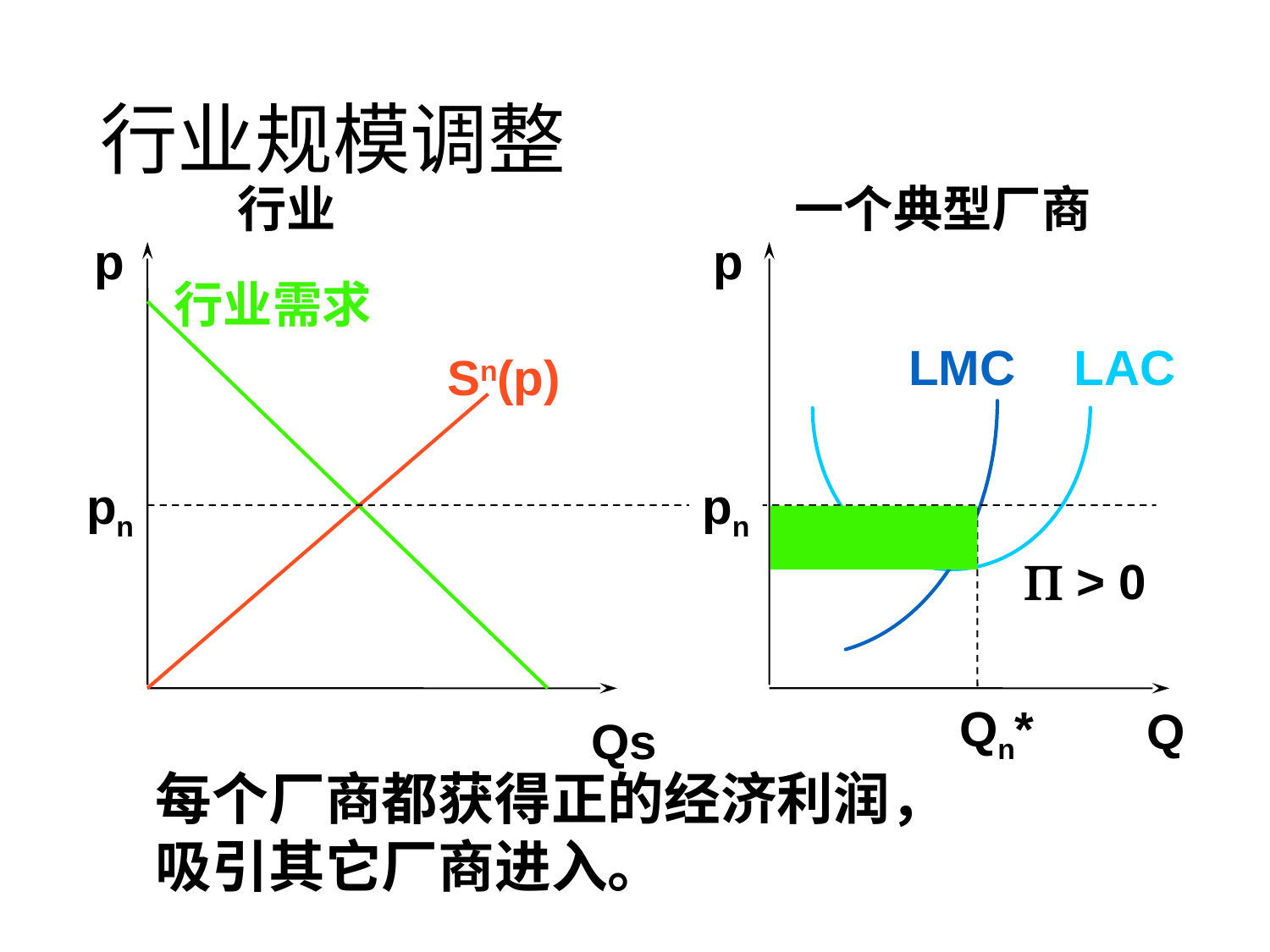

# 行业规模调整
行业
一个典型厂商
p
p

行业需求

LMC
LAC
Sn(p)

pn
pn

Π > 0

Qn*
Q
Qs
每个厂商都获得正的经济利润，
吸引其它厂商进入。